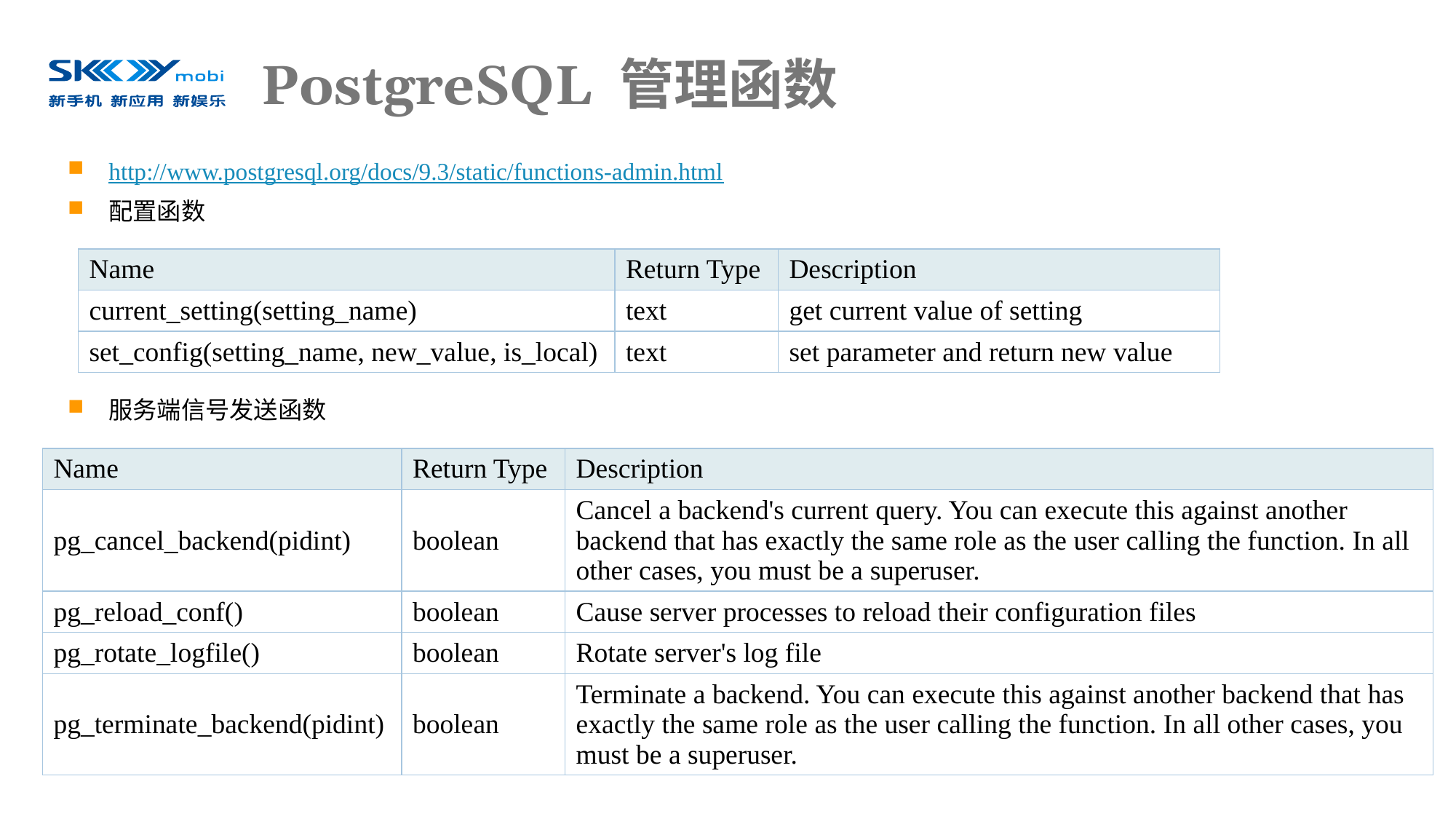

# PostgreSQL 管理函数
http://www.postgresql.org/docs/9.3/static/functions-admin.html
配置函数

服务端信号发送函数

| Name | Return Type | Description |
| --- | --- | --- |
| current\_setting(setting\_name) | text | get current value of setting |
| set\_config(setting\_name, new\_value, is\_local) | text | set parameter and return new value |
| Name | Return Type | Description |
| --- | --- | --- |
| pg\_cancel\_backend(pidint) | boolean | Cancel a backend's current query. You can execute this against another backend that has exactly the same role as the user calling the function. In all other cases, you must be a superuser. |
| pg\_reload\_conf() | boolean | Cause server processes to reload their configuration files |
| pg\_rotate\_logfile() | boolean | Rotate server's log file |
| pg\_terminate\_backend(pidint) | boolean | Terminate a backend. You can execute this against another backend that has exactly the same role as the user calling the function. In all other cases, you must be a superuser. |